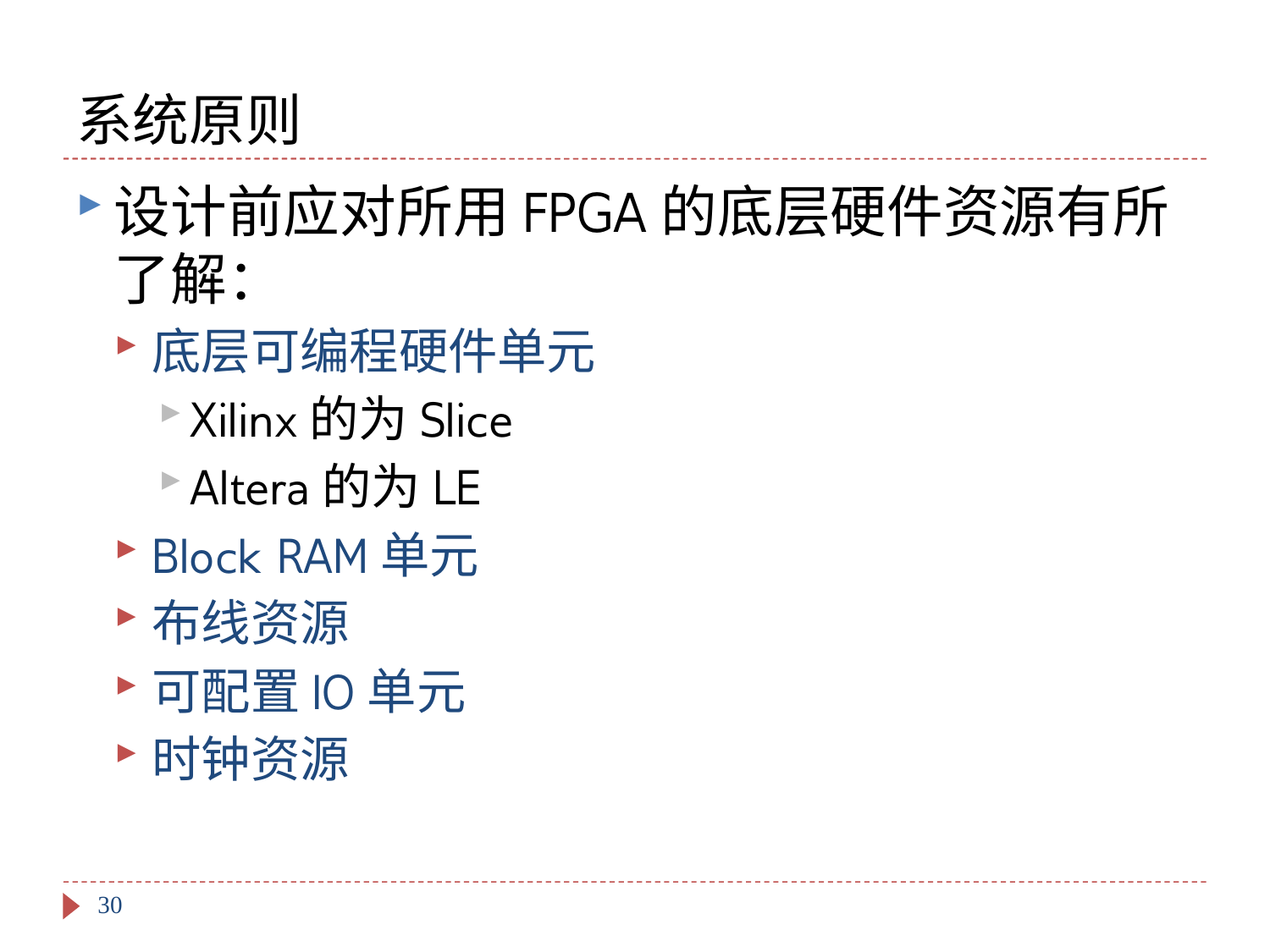

# 系统原则
设计前应对所用FPGA的底层硬件资源有所了解：
底层可编程硬件单元
Xilinx的为Slice
Altera的为LE
Block RAM单元
布线资源
可配置IO单元
时钟资源
30